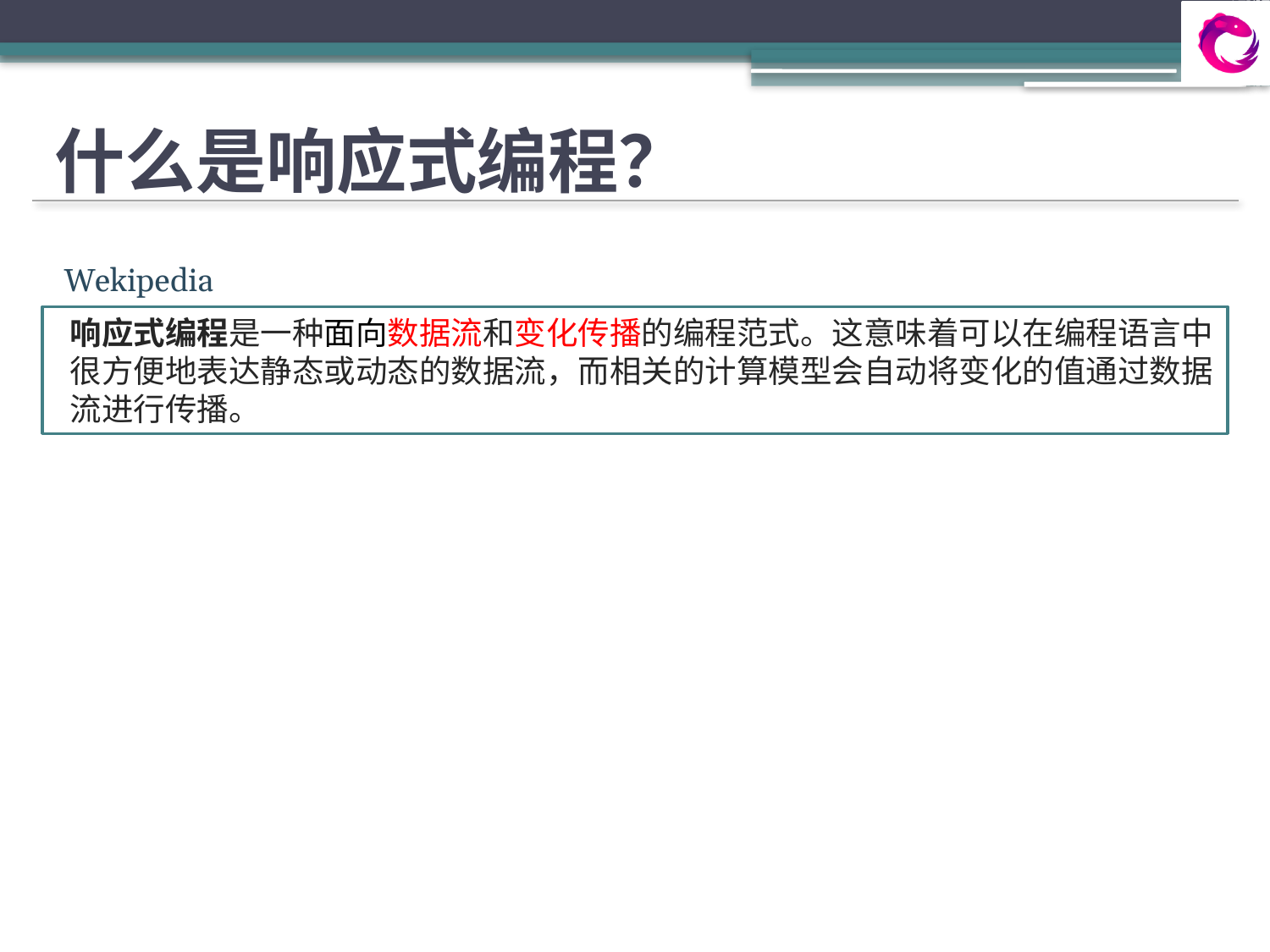

# 什么是响应式编程？
Wekipedia
响应式编程是一种面向数据流和变化传播的编程范式。这意味着可以在编程语言中很方便地表达静态或动态的数据流，而相关的计算模型会自动将变化的值通过数据流进行传播。